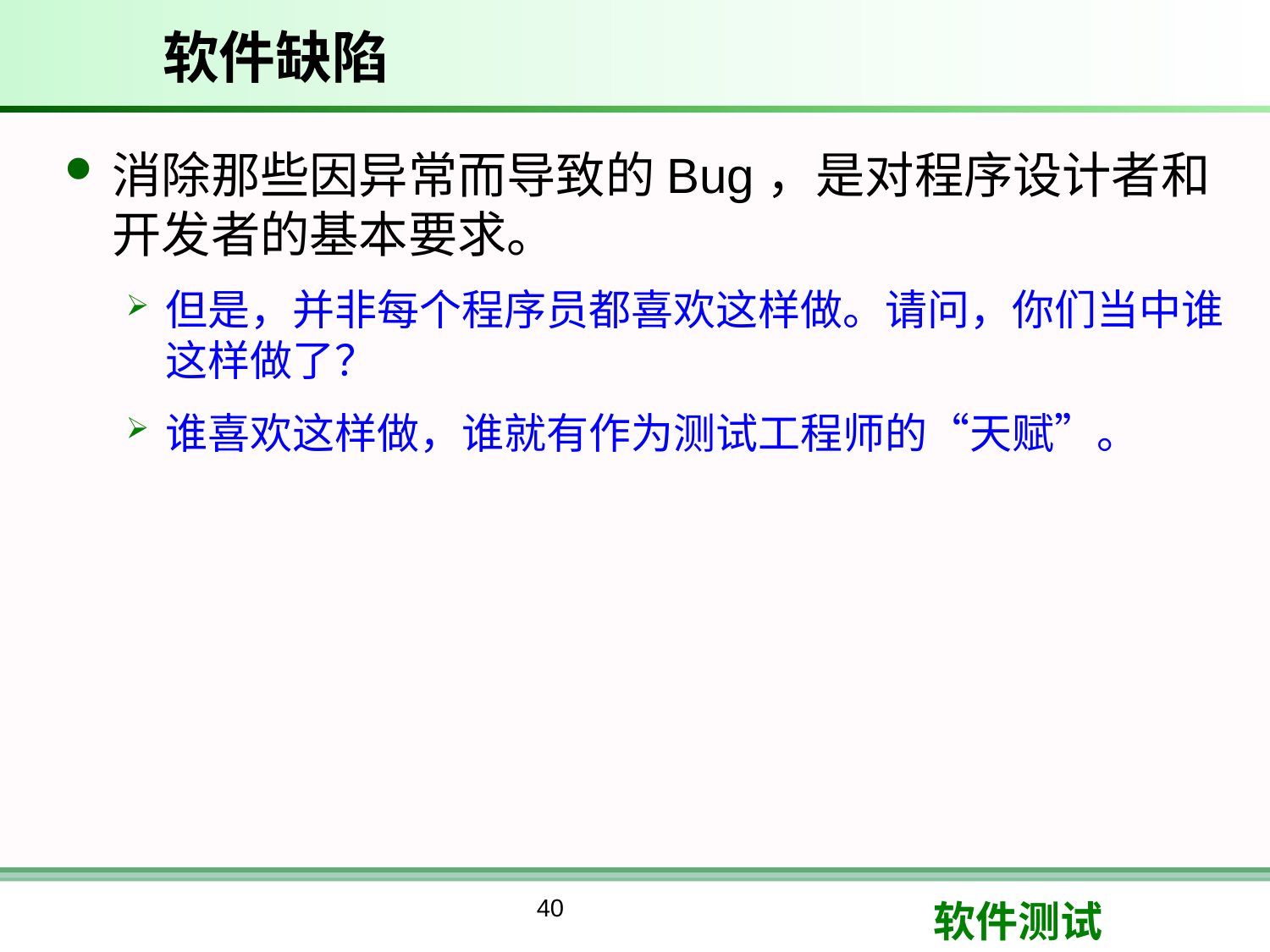

# 软件缺陷
消除那些因异常而导致的Bug，是对程序设计者和开发者的基本要求。
但是，并非每个程序员都喜欢这样做。请问，你们当中谁这样做了？
谁喜欢这样做，谁就有作为测试工程师的“天赋”。

40